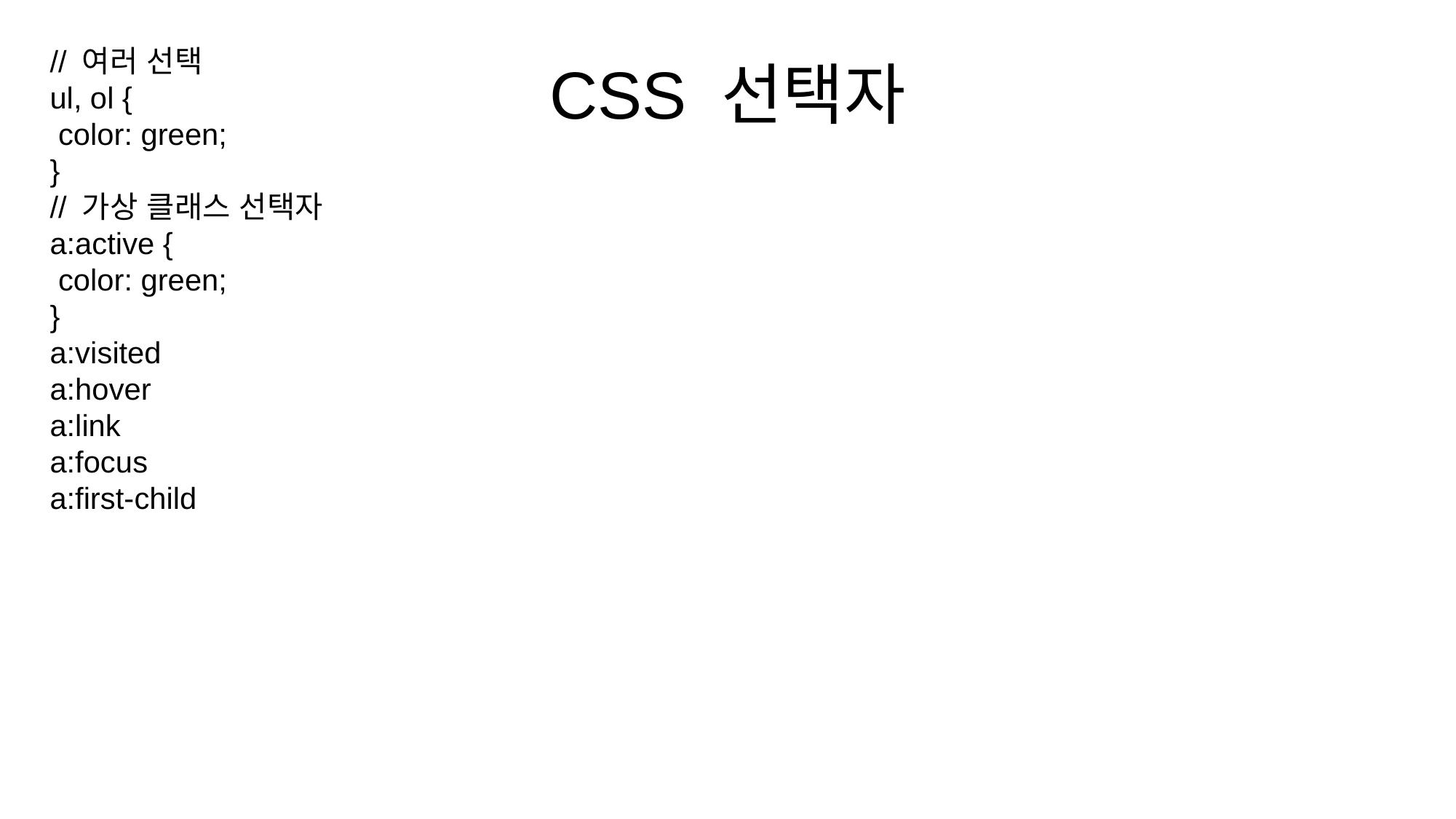

// 여러 선택
ul, ol {
 color: green;
}
// 가상 클래스 선택자
a:active {
 color: green;
}
a:visited
a:hover
a:link
a:focus
a:first-child
CSS 선택자